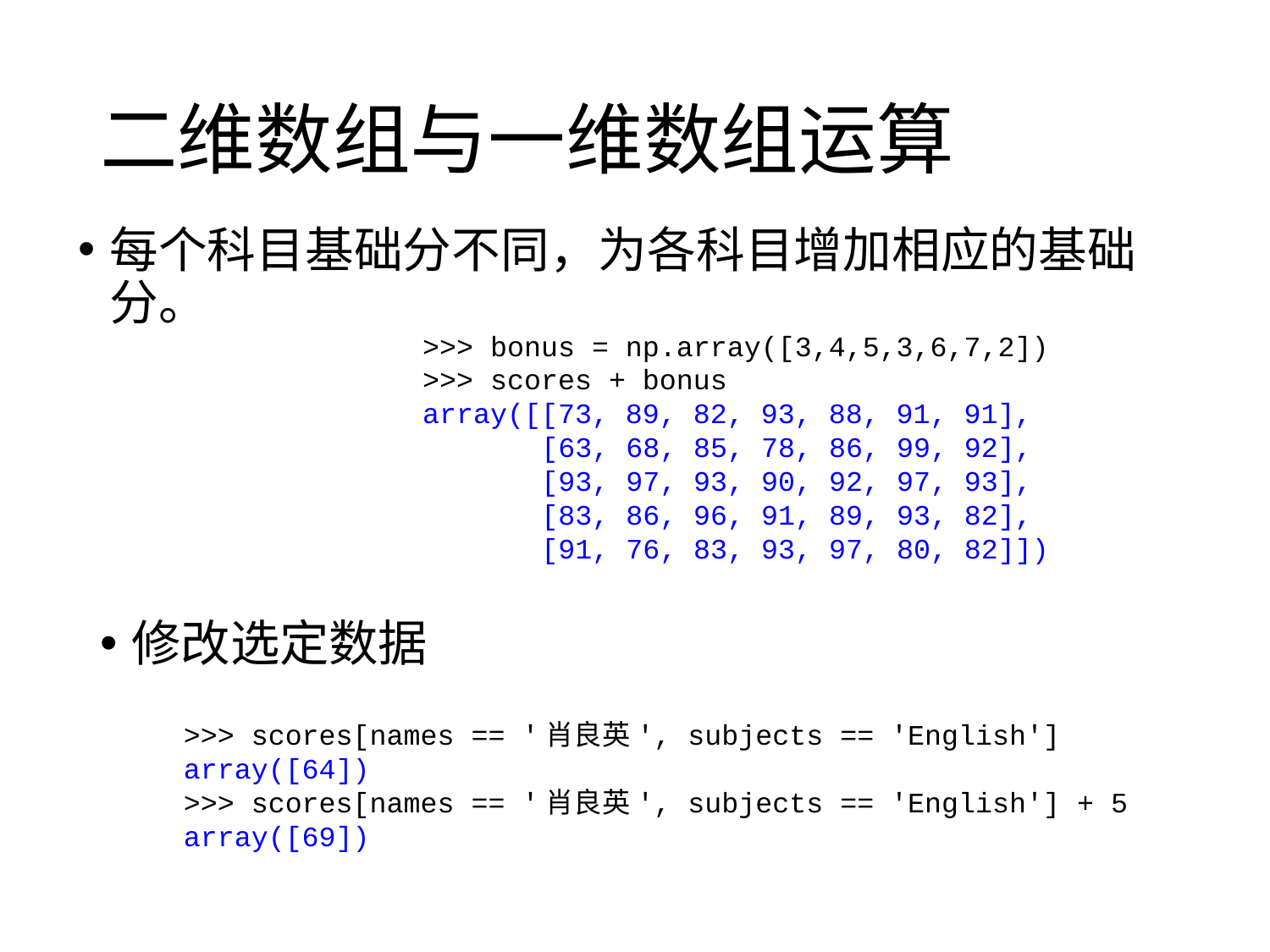

# 二维数组与一维数组运算
每个科目基础分不同，为各科目增加相应的基础分。

>>> bonus = np.array([3,4,5,3,6,7,2])
>>> scores + bonus
array([[73, 89, 82, 93, 88, 91, 91],
       [63, 68, 85, 78, 86, 99, 92],
       [93, 97, 93, 90, 92, 97, 93],
       [83, 86, 96, 91, 89, 93, 82],
       [91, 76, 83, 93, 97, 80, 82]])
修改选定数据
>>> scores[names == '肖良英', subjects == 'English']
array([64])
>>> scores[names == '肖良英', subjects == 'English'] + 5
array([69])